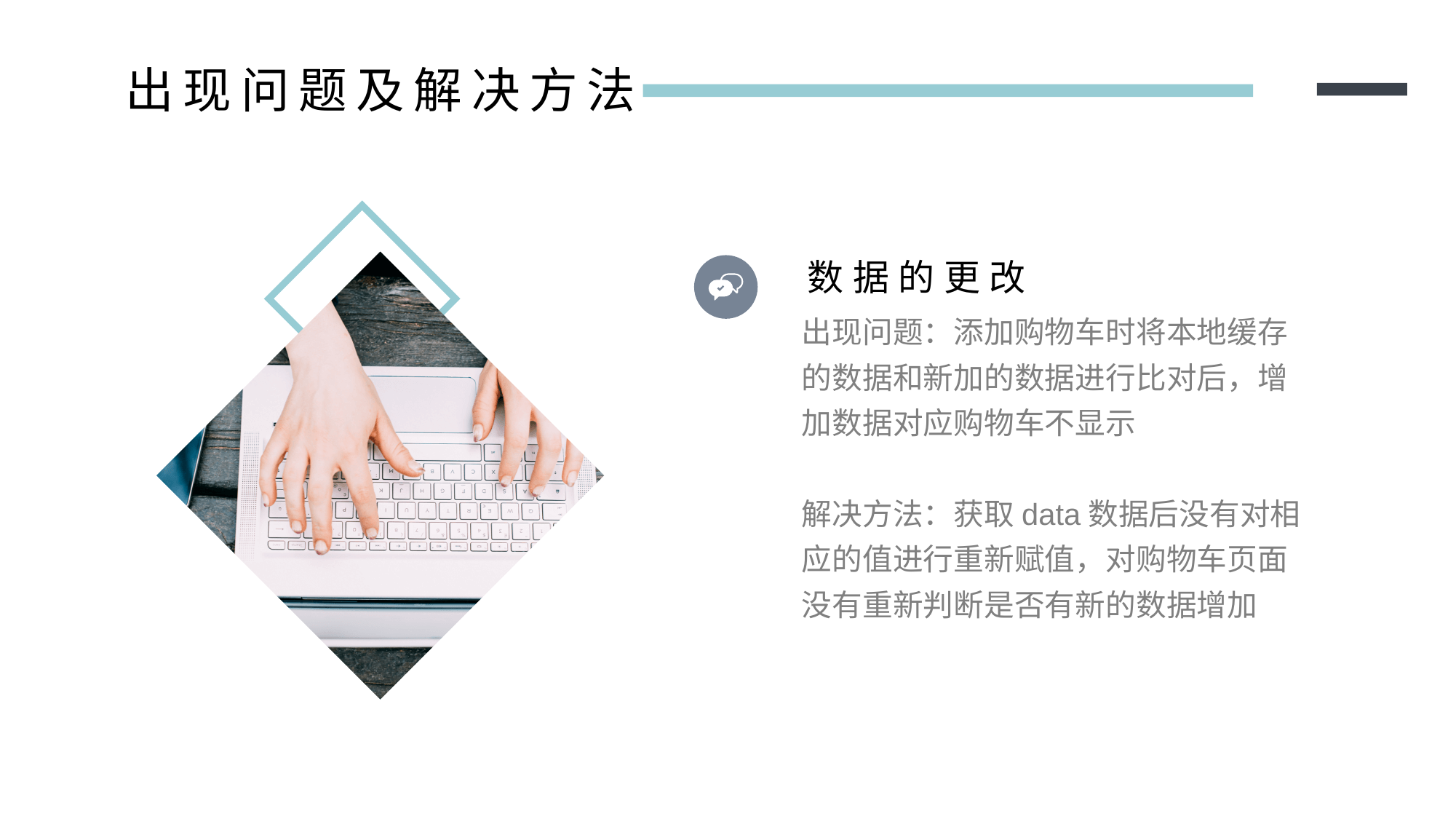

出现问题及解决方法

数据的更改
出现问题：添加购物车时将本地缓存的数据和新加的数据进行比对后，增加数据对应购物车不显示

解决方法：获取data数据后没有对相应的值进行重新赋值，对购物车页面没有重新判断是否有新的数据增加